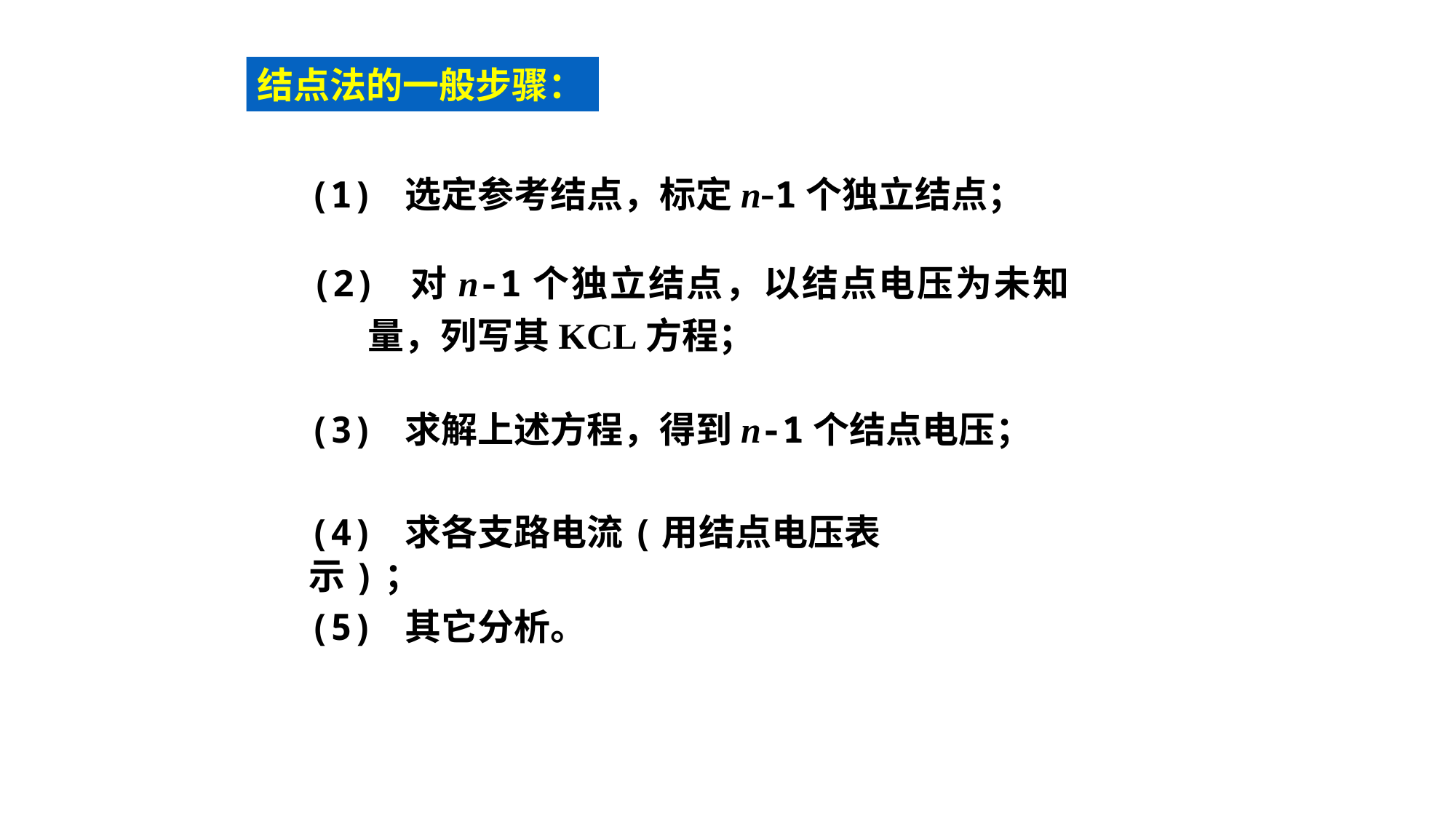

结点法的一般步骤：
(1) 选定参考结点，标定n-1个独立结点；
(2) 对n-1个独立结点，以结点电压为未知量，列写其KCL方程；
(3) 求解上述方程，得到n-1个结点电压；
(4) 求各支路电流(用结点电压表示)；
(5) 其它分析。